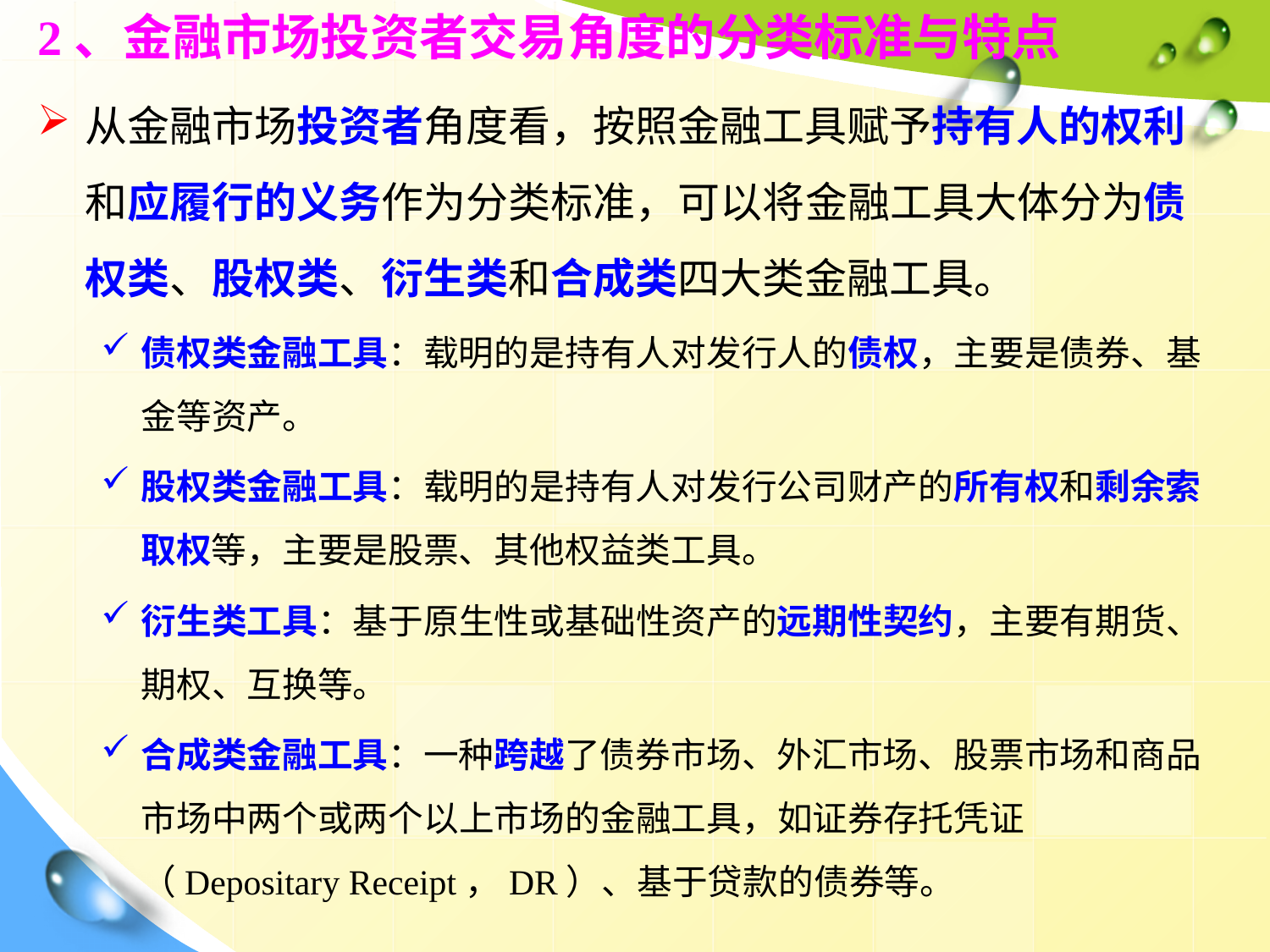

2、金融市场投资者交易角度的分类标准与特点
从金融市场投资者角度看，按照金融工具赋予持有人的权利和应履行的义务作为分类标准，可以将金融工具大体分为债权类、股权类、衍生类和合成类四大类金融工具。
债权类金融工具：载明的是持有人对发行人的债权，主要是债券、基金等资产。
股权类金融工具：载明的是持有人对发行公司财产的所有权和剩余索取权等，主要是股票、其他权益类工具。
衍生类工具：基于原生性或基础性资产的远期性契约，主要有期货、期权、互换等。
合成类金融工具：一种跨越了债券市场、外汇市场、股票市场和商品市场中两个或两个以上市场的金融工具，如证券存托凭证（Depositary Receipt，DR）、基于贷款的债券等。